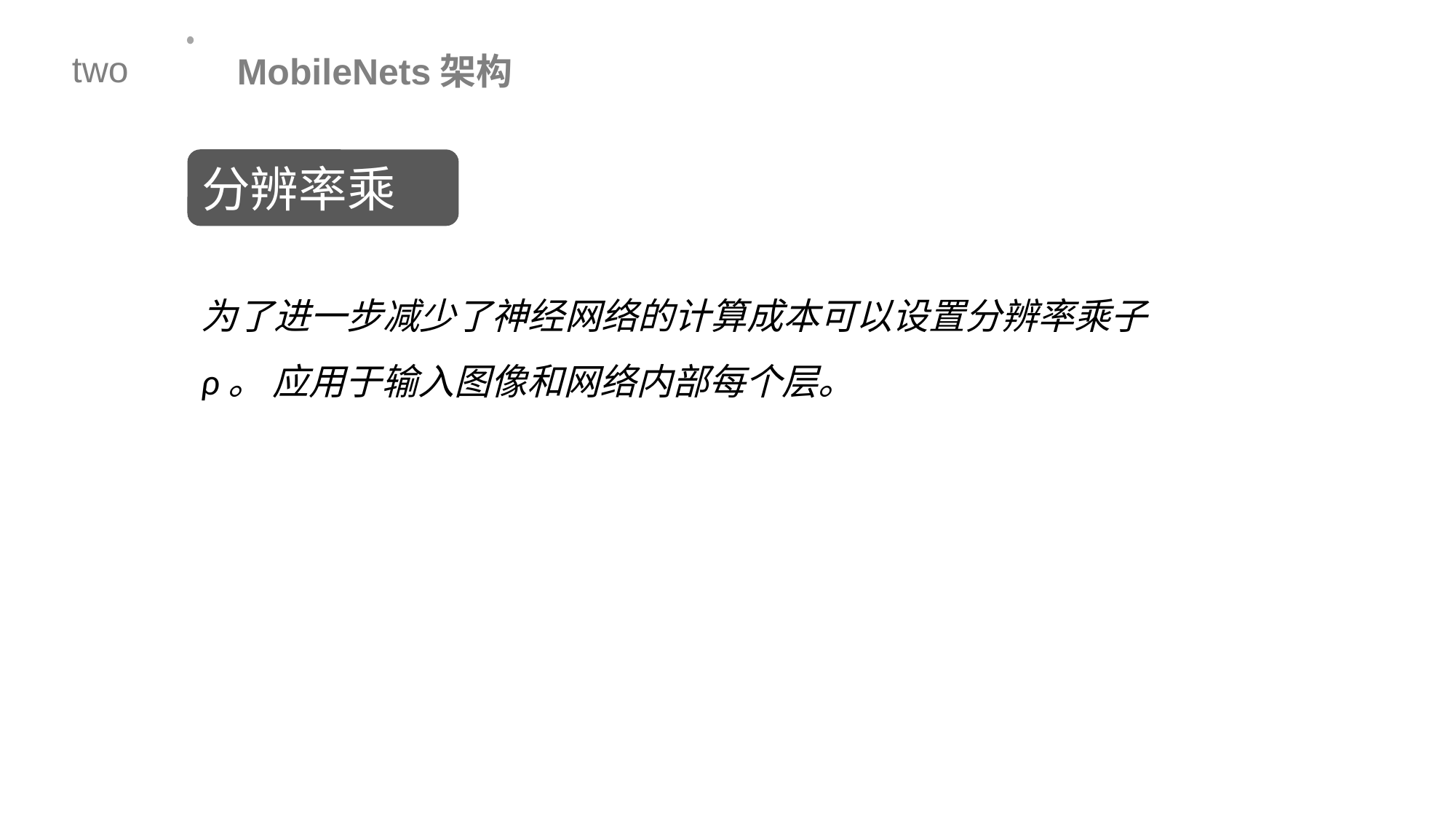

MobileNets架构

two
分辨率乘子
为了进一步减少了神经网络的计算成本可以设置分辨率乘子ρ。 应用于输入图像和网络内部每个层。